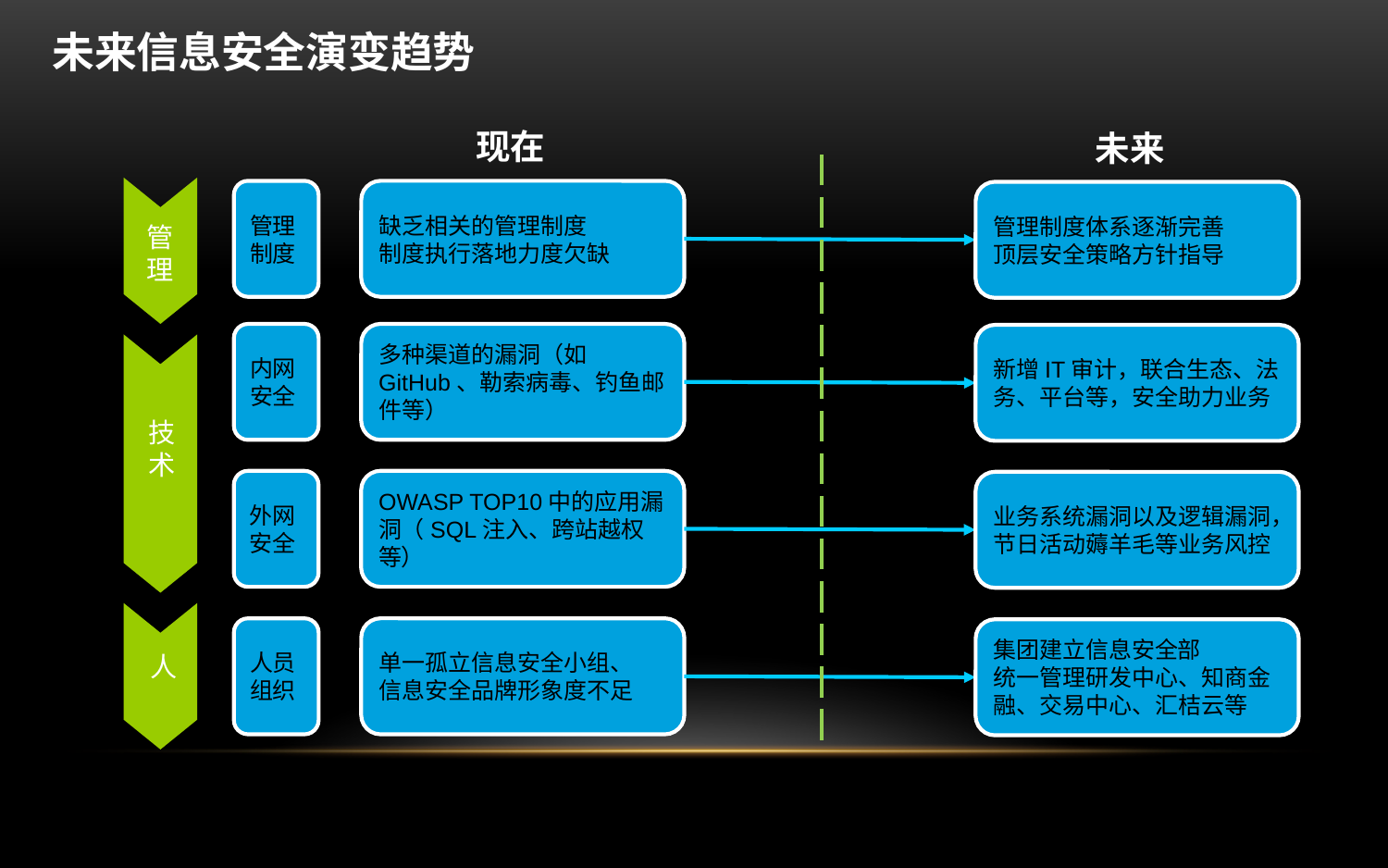

未来信息安全演变趋势

现在
未来
管理
制度
缺乏相关的管理制度
制度执行落地力度欠缺
管理制度体系逐渐完善
顶层安全策略方针指导
管理

内网安全
多种渠道的漏洞（如GitHub、勒索病毒、钓鱼邮件等）
新增IT审计，联合生态、法务、平台等，安全助力业务
技术

外网安全
OWASP TOP10中的应用漏洞（SQL注入、跨站越权等）
业务系统漏洞以及逻辑漏洞，
节日活动薅羊毛等业务风控
单一孤立信息安全小组、
信息安全品牌形象度不足
人员组织
集团建立信息安全部
统一管理研发中心、知商金融、交易中心、汇桔云等
人